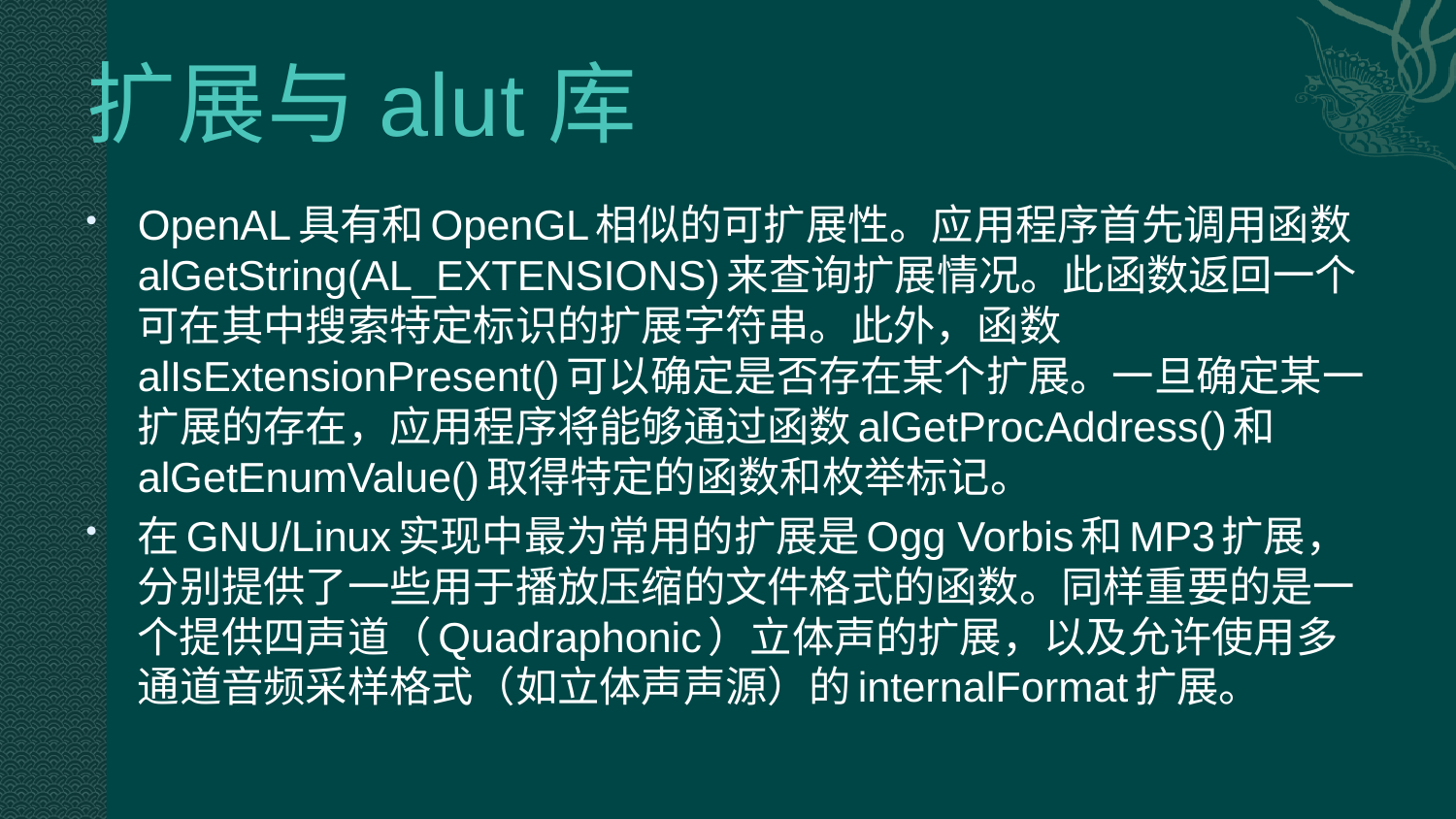

# 扩展与alut库
OpenAL具有和OpenGL相似的可扩展性。应用程序首先调用函数alGetString(AL_EXTENSIONS)来查询扩展情况。此函数返回一个可在其中搜索特定标识的扩展字符串。此外，函数alIsExtensionPresent()可以确定是否存在某个扩展。一旦确定某一扩展的存在，应用程序将能够通过函数alGetProcAddress()和alGetEnumValue()取得特定的函数和枚举标记。
在GNU/Linux实现中最为常用的扩展是Ogg Vorbis和MP3扩展，分别提供了一些用于播放压缩的文件格式的函数。同样重要的是一个提供四声道（Quadraphonic）立体声的扩展，以及允许使用多通道音频采样格式（如立体声声源）的internalFormat扩展。